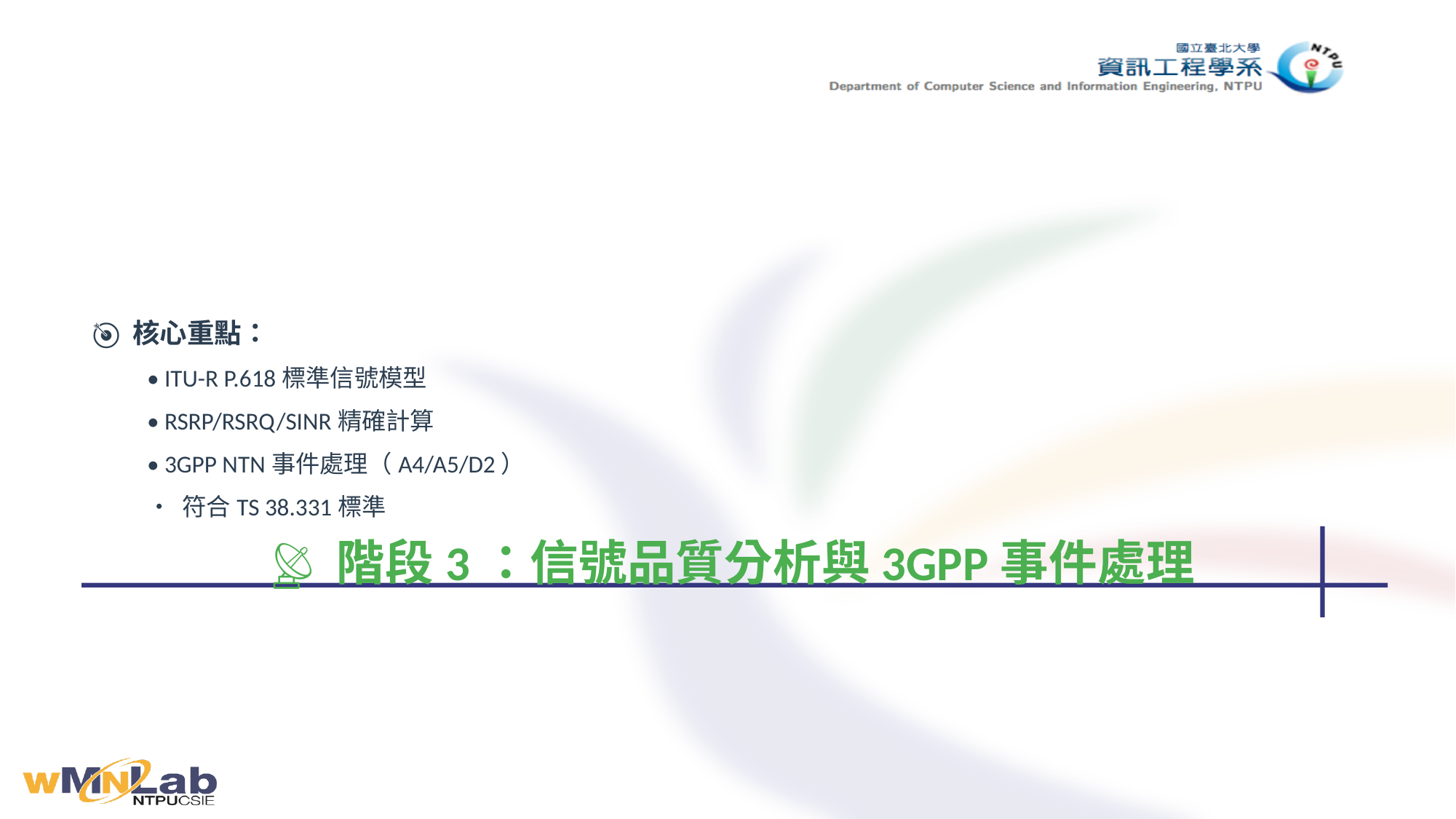

🎯 核心重點：
• ITU-R P.618標準信號模型
• RSRP/RSRQ/SINR精確計算
• 3GPP NTN事件處理（A4/A5/D2）
• 符合TS 38.331標準
# 📡 階段3：信號品質分析與3GPP事件處理